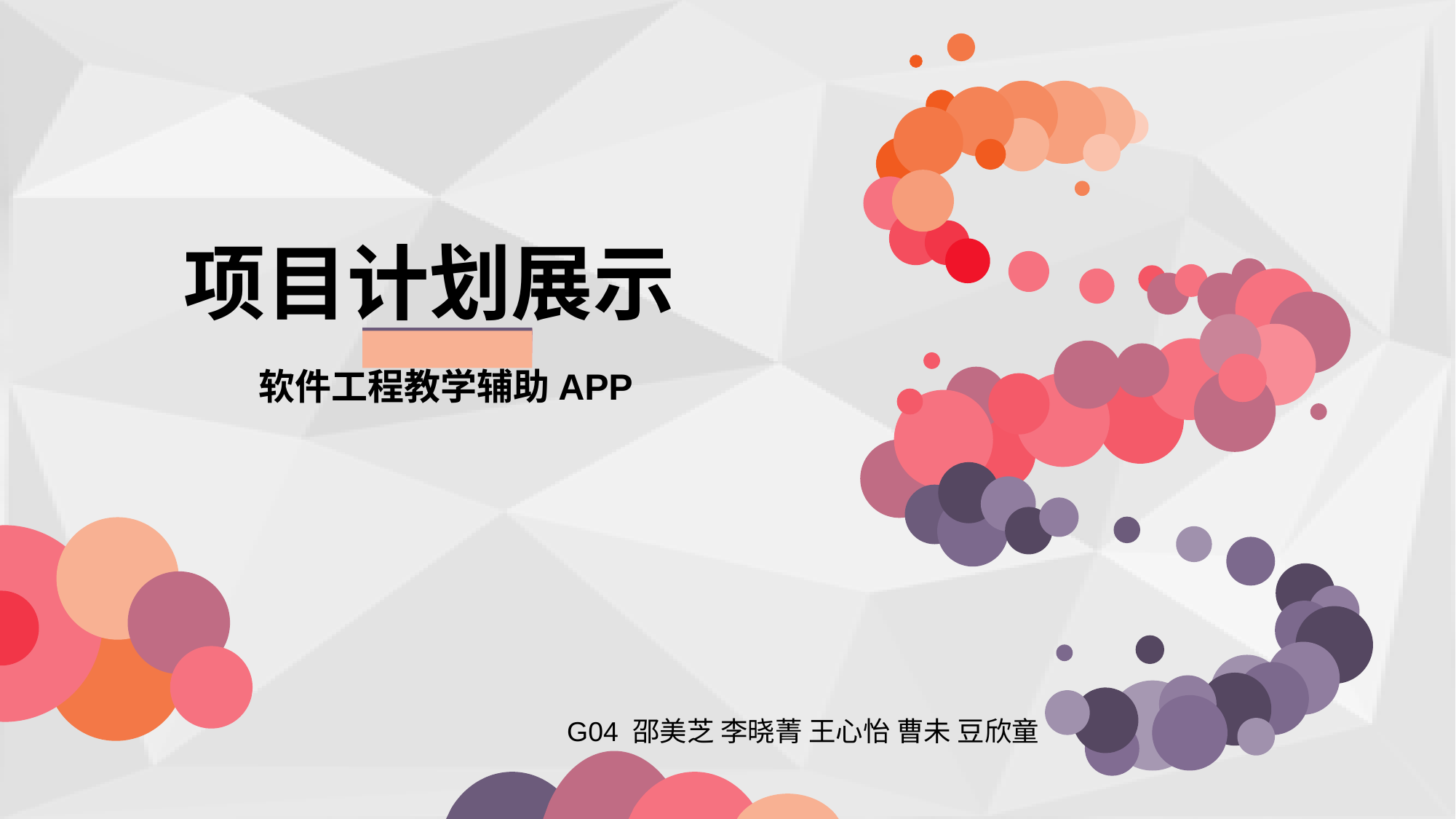

项目计划展示

软件工程教学辅助APP

G04 邵美芝 李晓菁 王心怡 曹未 豆欣童